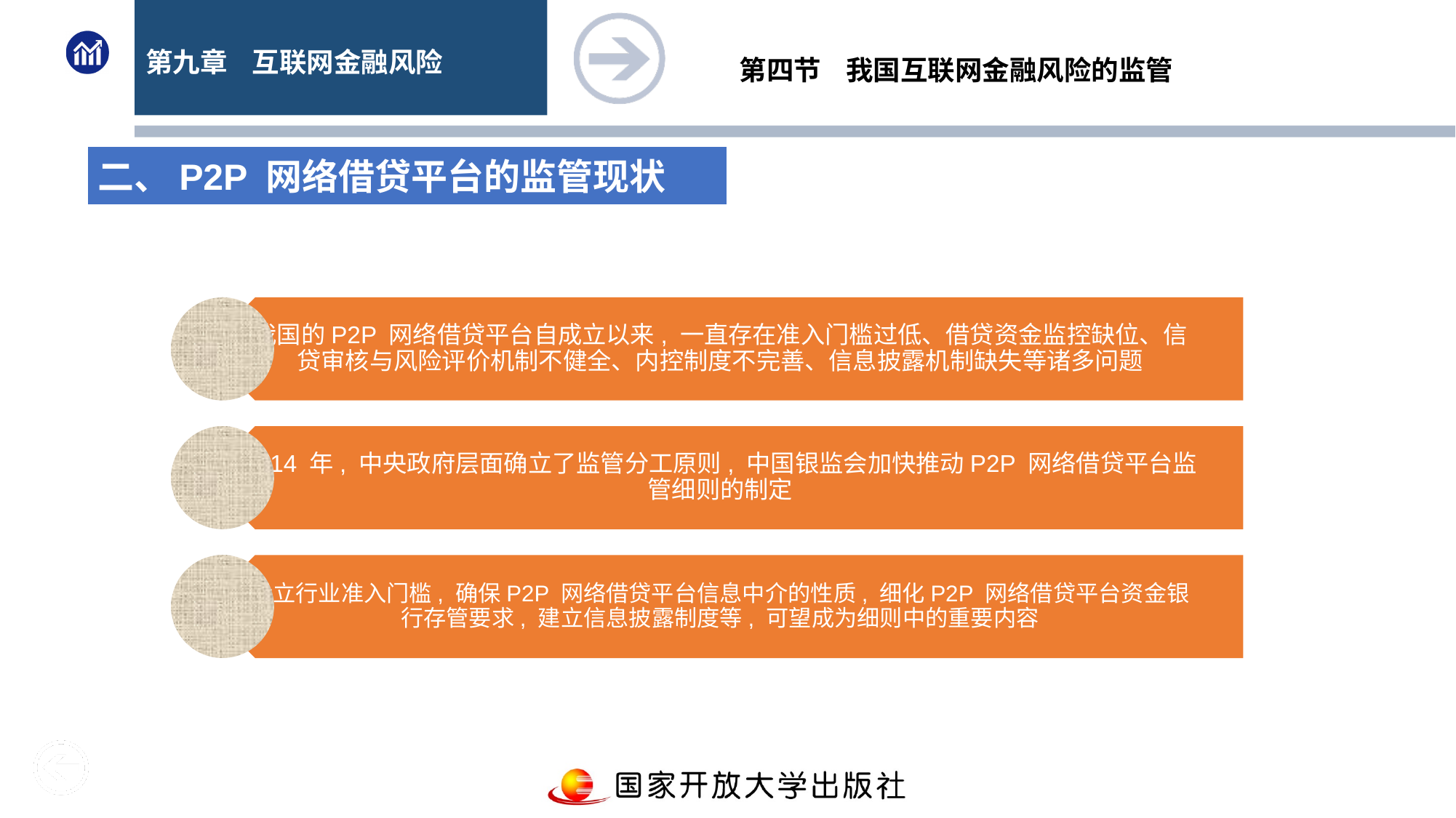

第四节    我国互联网金融风险的监管
第九章    互联网金融风险
二、P2P 网络借贷平台的监管现状
我国的P2P 网络借贷平台自成立以来, 一直存在准入门槛过低、借贷资金监控缺位、信贷审核与风险评价机制不健全、内控制度不完善、信息披露机制缺失等诸多问题
2014 年, 中央政府层面确立了监管分工原则, 中国银监会加快推动P2P 网络借贷平台监管细则的制定
设立行业准入门槛, 确保P2P 网络借贷平台信息中介的性质, 细化P2P 网络借贷平台资金银行存管要求, 建立信息披露制度等, 可望成为细则中的重要内容